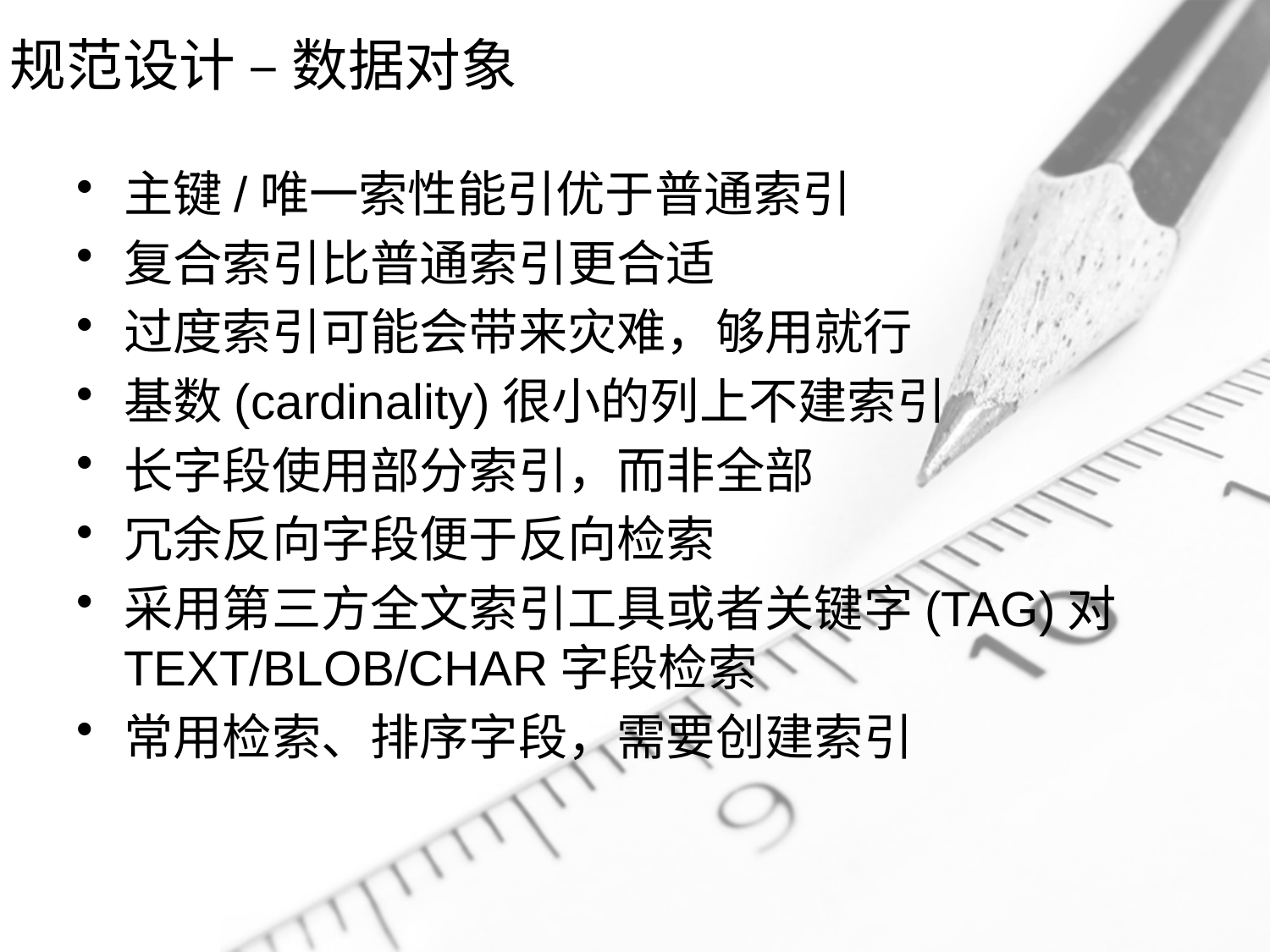

# 规范设计 – 数据对象
主键/唯一索性能引优于普通索引
复合索引比普通索引更合适
过度索引可能会带来灾难，够用就行
基数(cardinality)很小的列上不建索引
长字段使用部分索引，而非全部
冗余反向字段便于反向检索
采用第三方全文索引工具或者关键字(TAG)对TEXT/BLOB/CHAR字段检索
常用检索、排序字段，需要创建索引